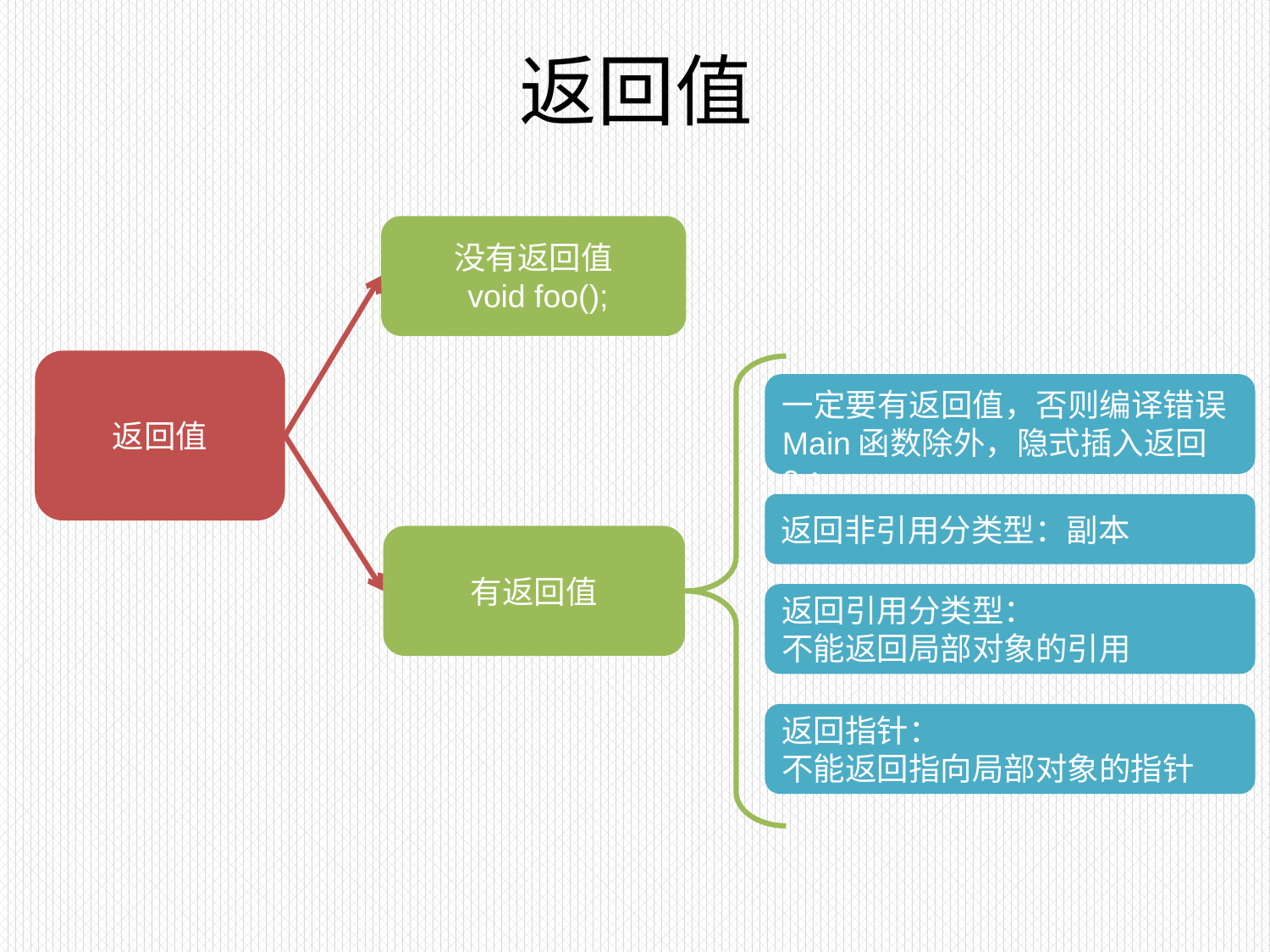

# 返回值
没有返回值
 void foo();
返回值

一定要有返回值，否则编译错误Main函数除外，隐式插入返回0；
返回非引用分类型：副本
有返回值
返回引用分类型：
不能返回局部对象的引用
返回指针：
不能返回指向局部对象的指针